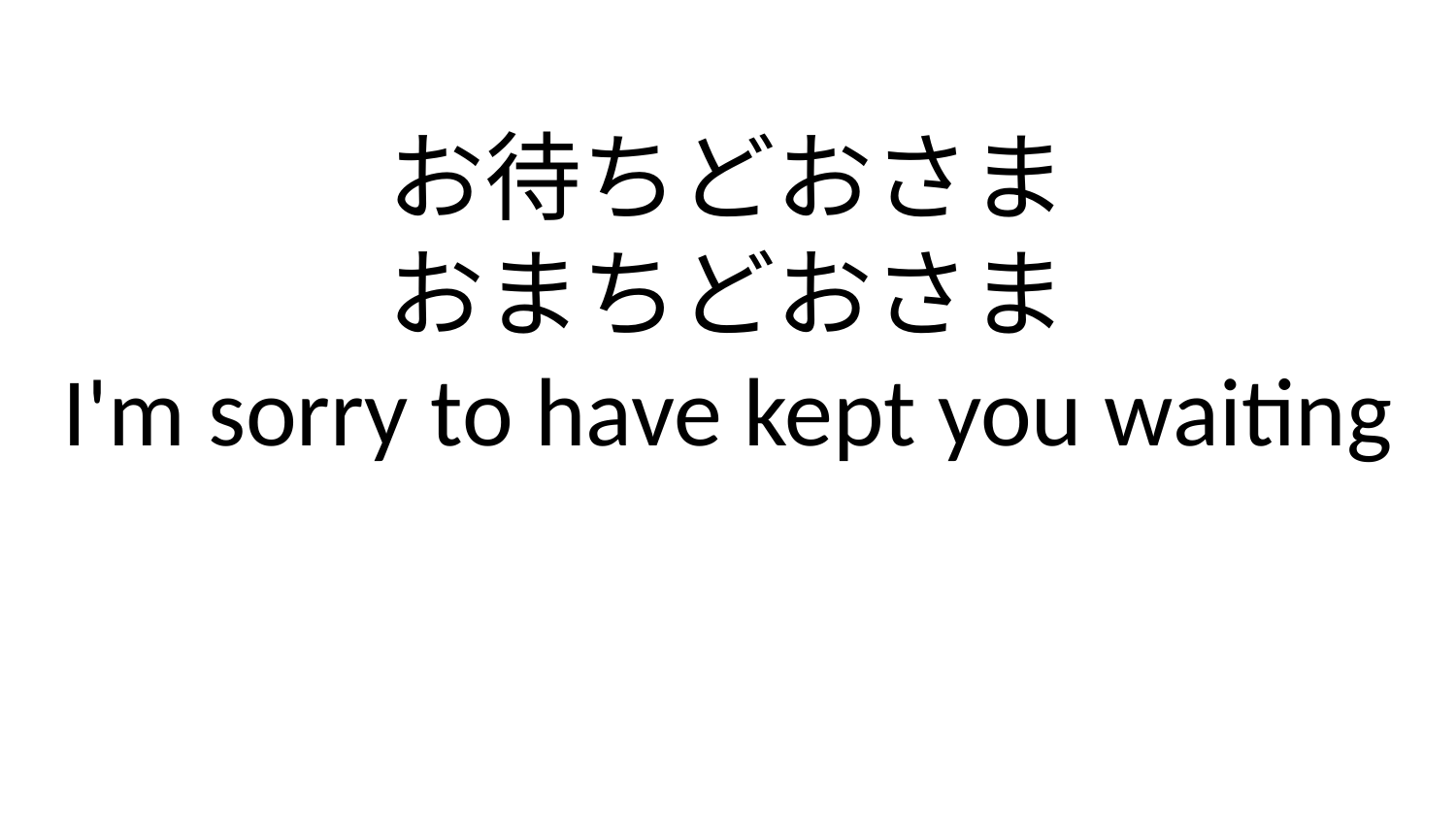

お待ちどおさま
おまちどおさま
I'm sorry to have kept you waiting